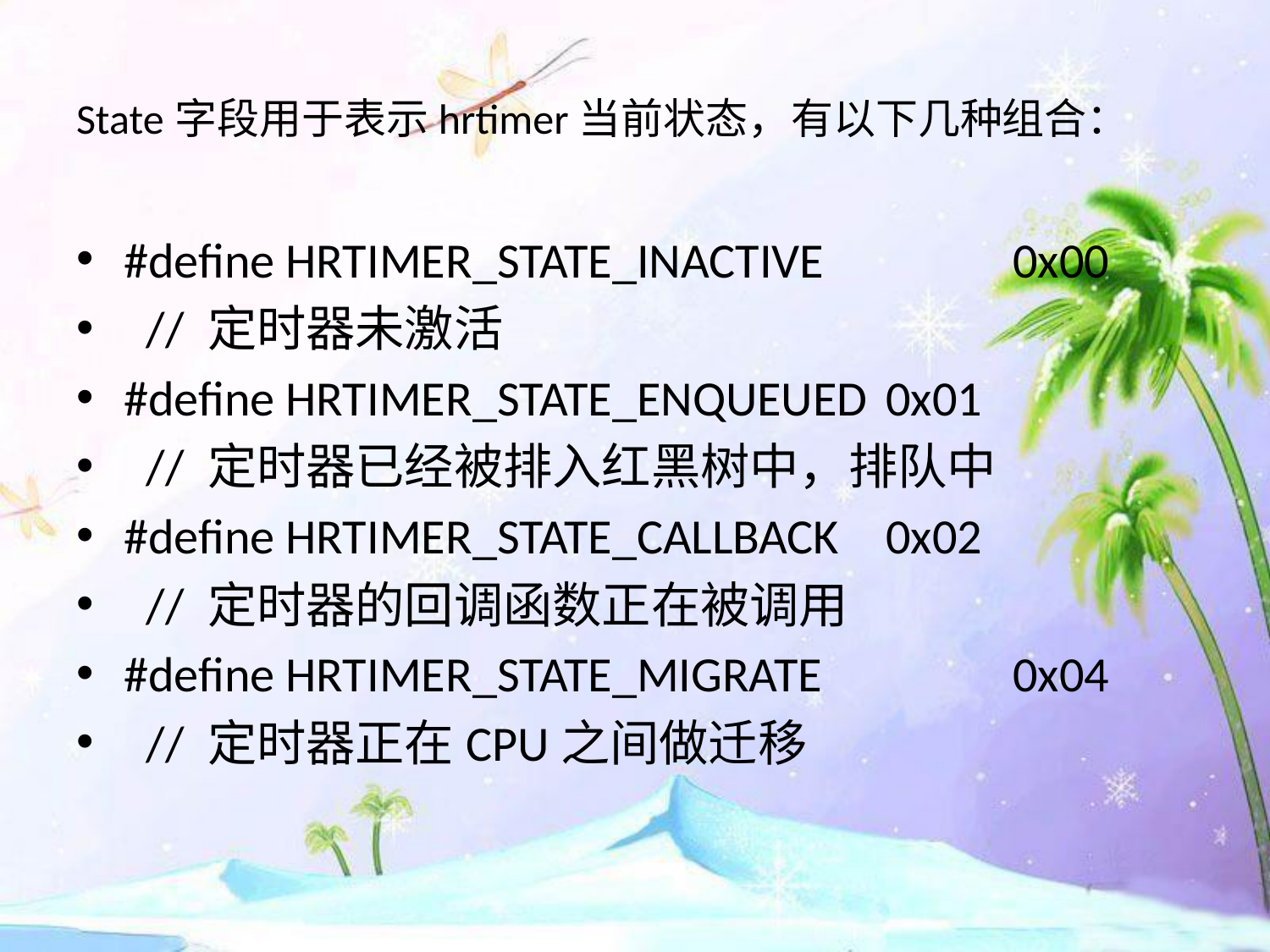

# State字段用于表示hrtimer当前状态，有以下几种组合：
#define HRTIMER_STATE_INACTIVE		0x00
  // 定时器未激活
#define HRTIMER_STATE_ENQUEUED	0x01
  // 定时器已经被排入红黑树中，排队中
#define HRTIMER_STATE_CALLBACK	0x02
  // 定时器的回调函数正在被调用
#define HRTIMER_STATE_MIGRATE		0x04
  // 定时器正在CPU之间做迁移